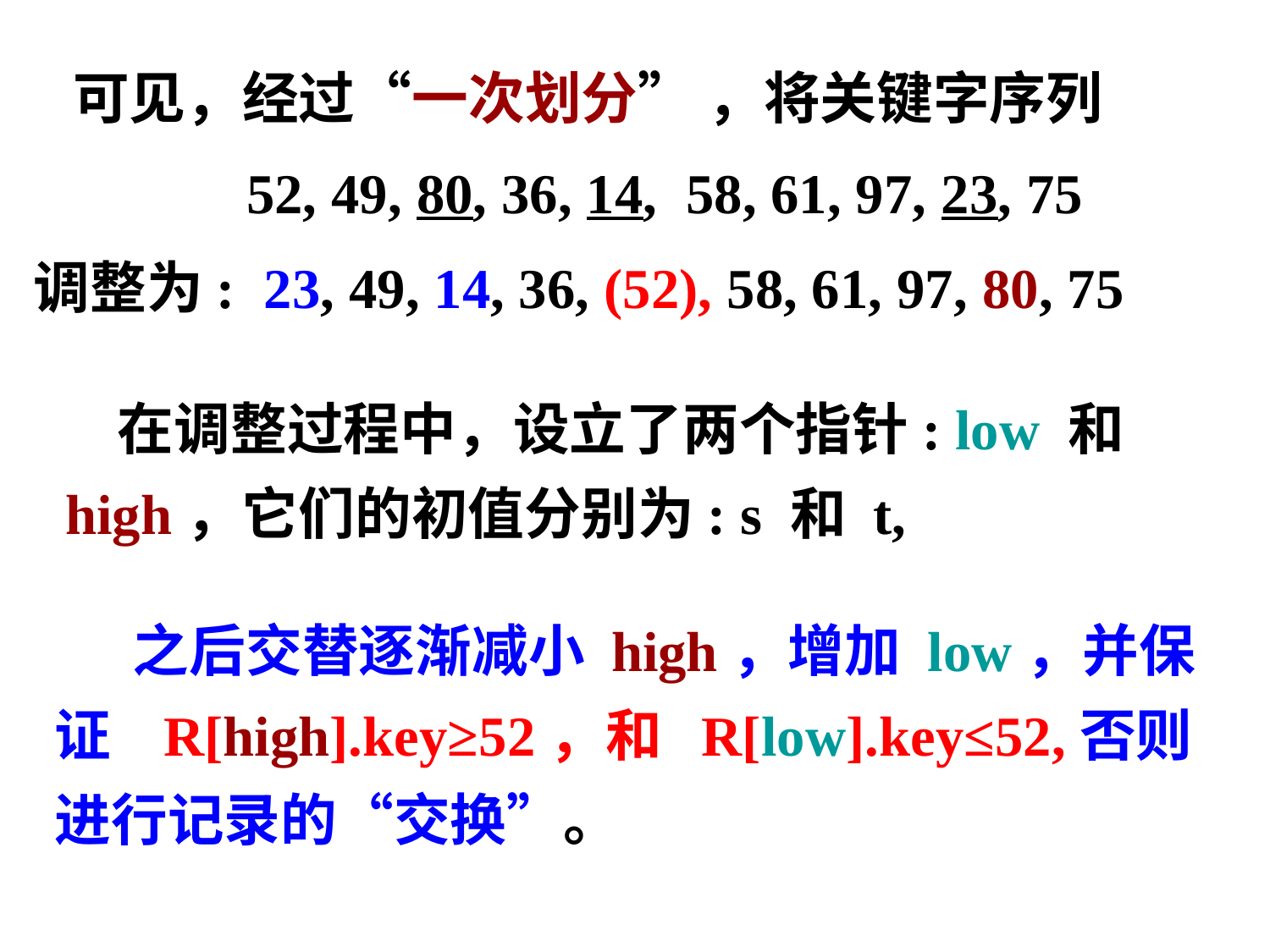

可见，经过“一次划分” ，将关键字序列
               52, 49, 80, 36, 14,  58, 61, 97, 23, 75
调整为:  23, 49, 14, 36, (52), 58, 61, 97, 80, 75
   在调整过程中，设立了两个指针: low 和high，它们的初值分别为: s 和 t,
     之后交替逐渐减小 high，增加 low，并保证   R[high].key≥52，和  R[low].key≤52,否则进行记录的“交换”。